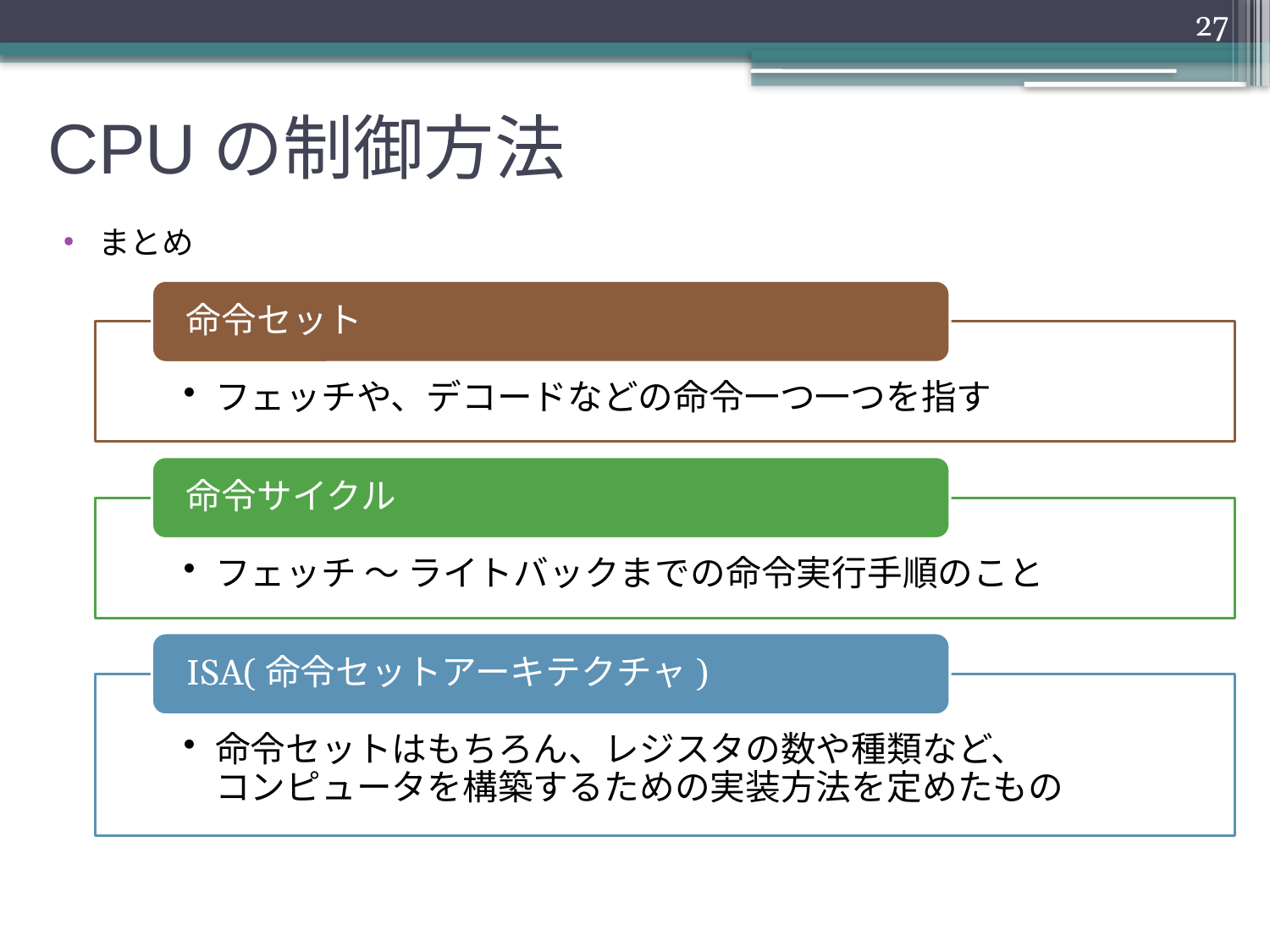

27
# CPUの制御方法
まとめ
フェッチや、デコードなどの命令一つ一つを指す
命令セット
フェッチ ～ ライトバックまでの命令実行手順のこと
命令サイクル
命令セットはもちろん、レジスタの数や種類など、
コンピュータを構築するための実装方法を定めたもの
ISA(命令セットアーキテクチャ)